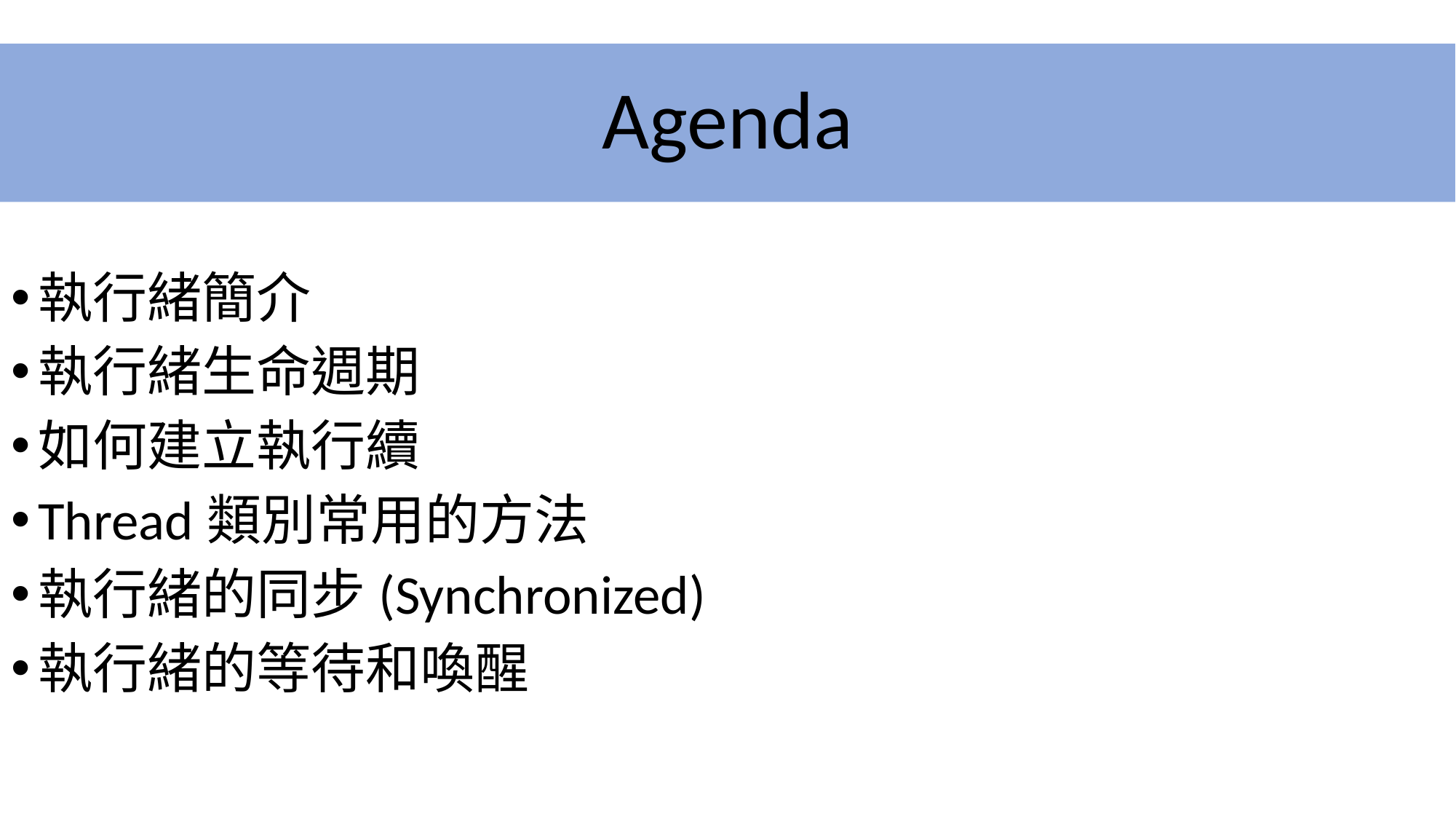

# Agenda
執行緒簡介
執行緒生命週期
如何建立執行續
Thread類別常用的方法
執行緒的同步(Synchronized)
執行緒的等待和喚醒